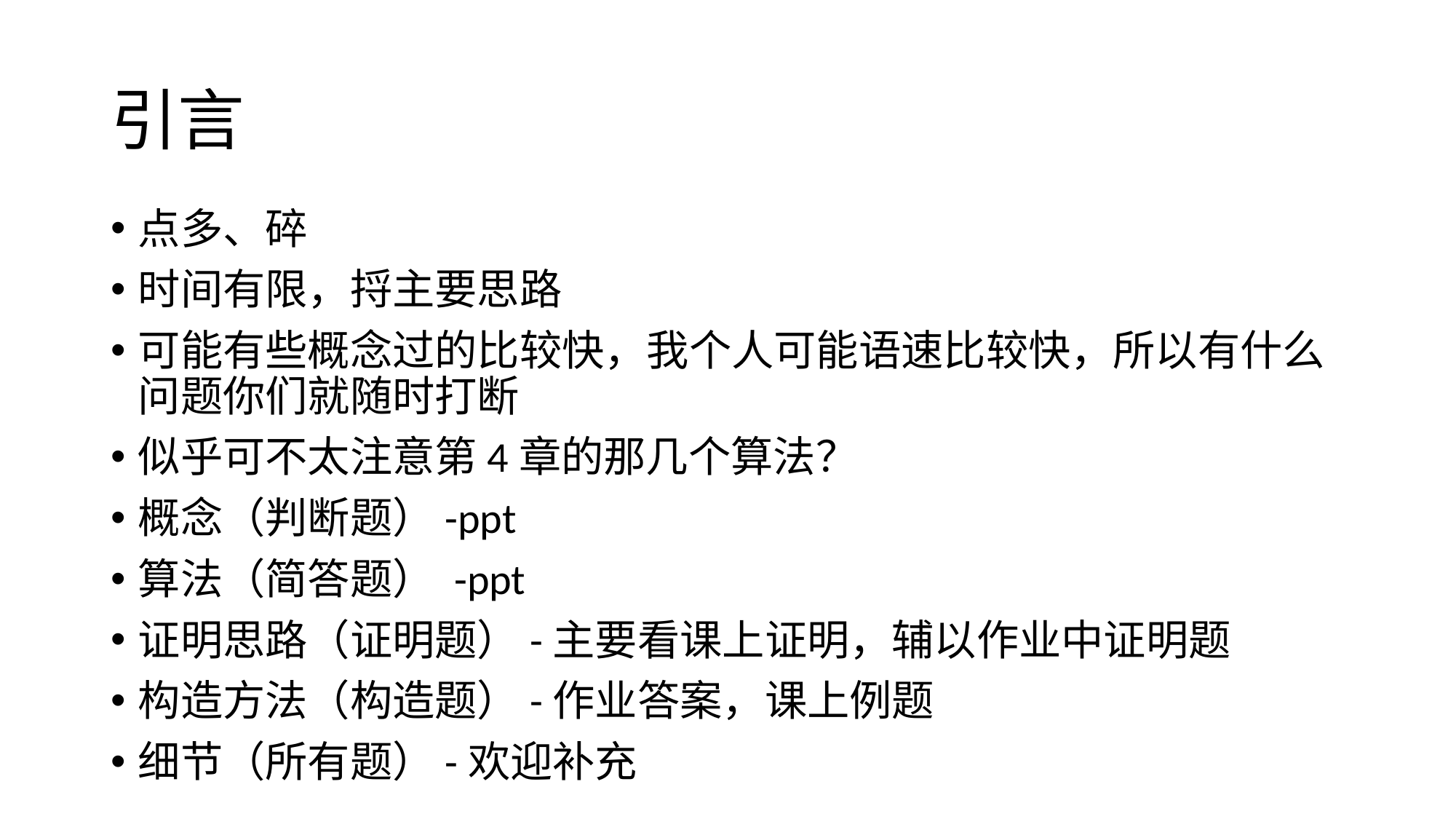

# 引言
点多、碎
时间有限，捋主要思路
可能有些概念过的比较快，我个人可能语速比较快，所以有什么问题你们就随时打断
似乎可不太注意第4章的那几个算法？
概念（判断题）-ppt
算法（简答题） -ppt
证明思路（证明题）-主要看课上证明，辅以作业中证明题
构造方法（构造题）-作业答案，课上例题
细节（所有题）-欢迎补充